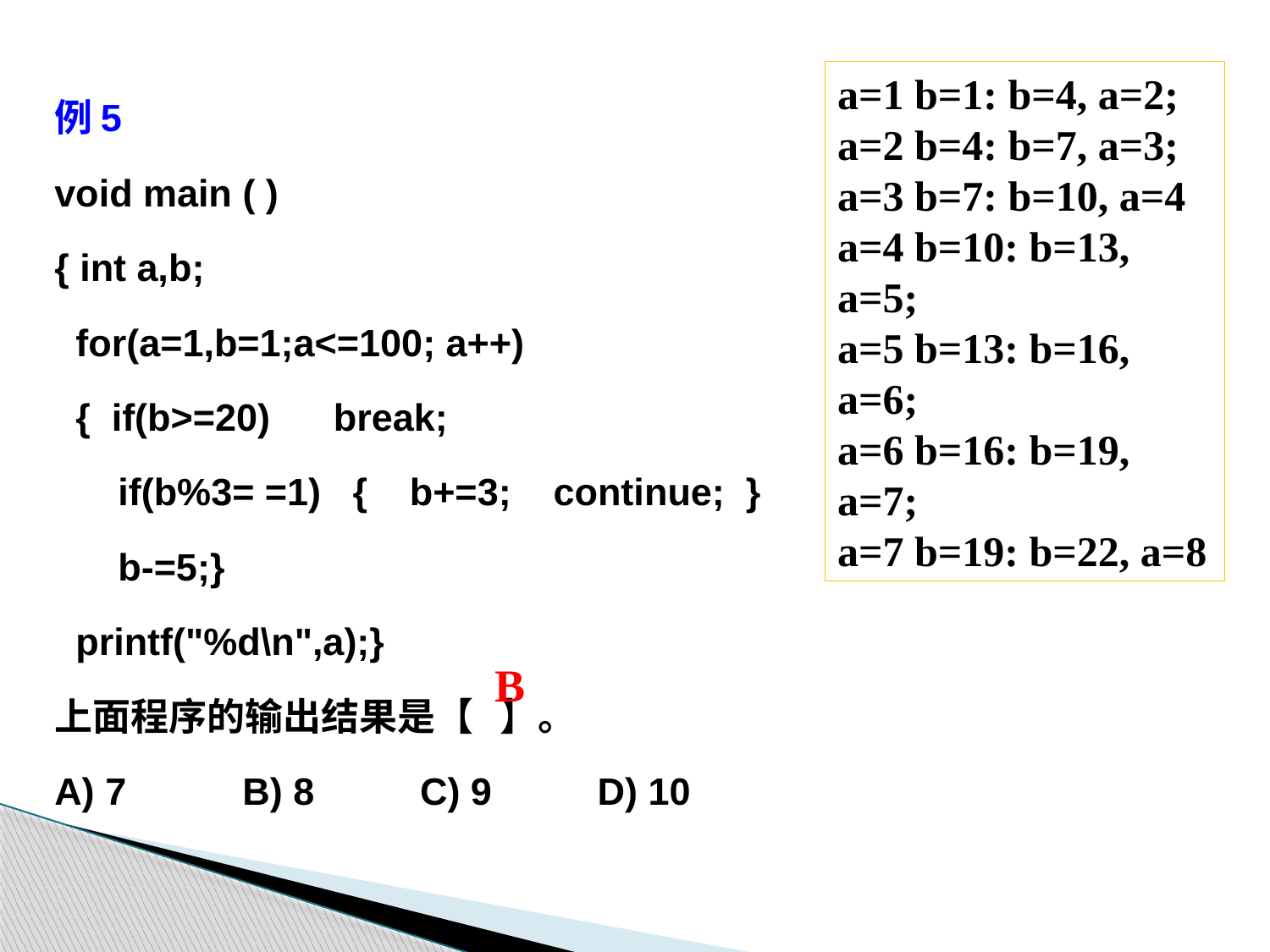

a=1 b=1: b=4, a=2;
a=2 b=4: b=7, a=3;
a=3 b=7: b=10, a=4
a=4 b=10: b=13, a=5;
a=5 b=13: b=16, a=6;
a=6 b=16: b=19, a=7;
a=7 b=19: b=22, a=8
例5
void main ( )
{ int a,b;
  for(a=1,b=1;a<=100; a++)
  {  if(b>=20)      break;
      if(b%3= =1)   {    b+=3;    continue;  }
      b-=5;}
  printf("%d\n",a);}
上面程序的输出结果是【   】。
A) 7           B) 8          C) 9          D) 10
B